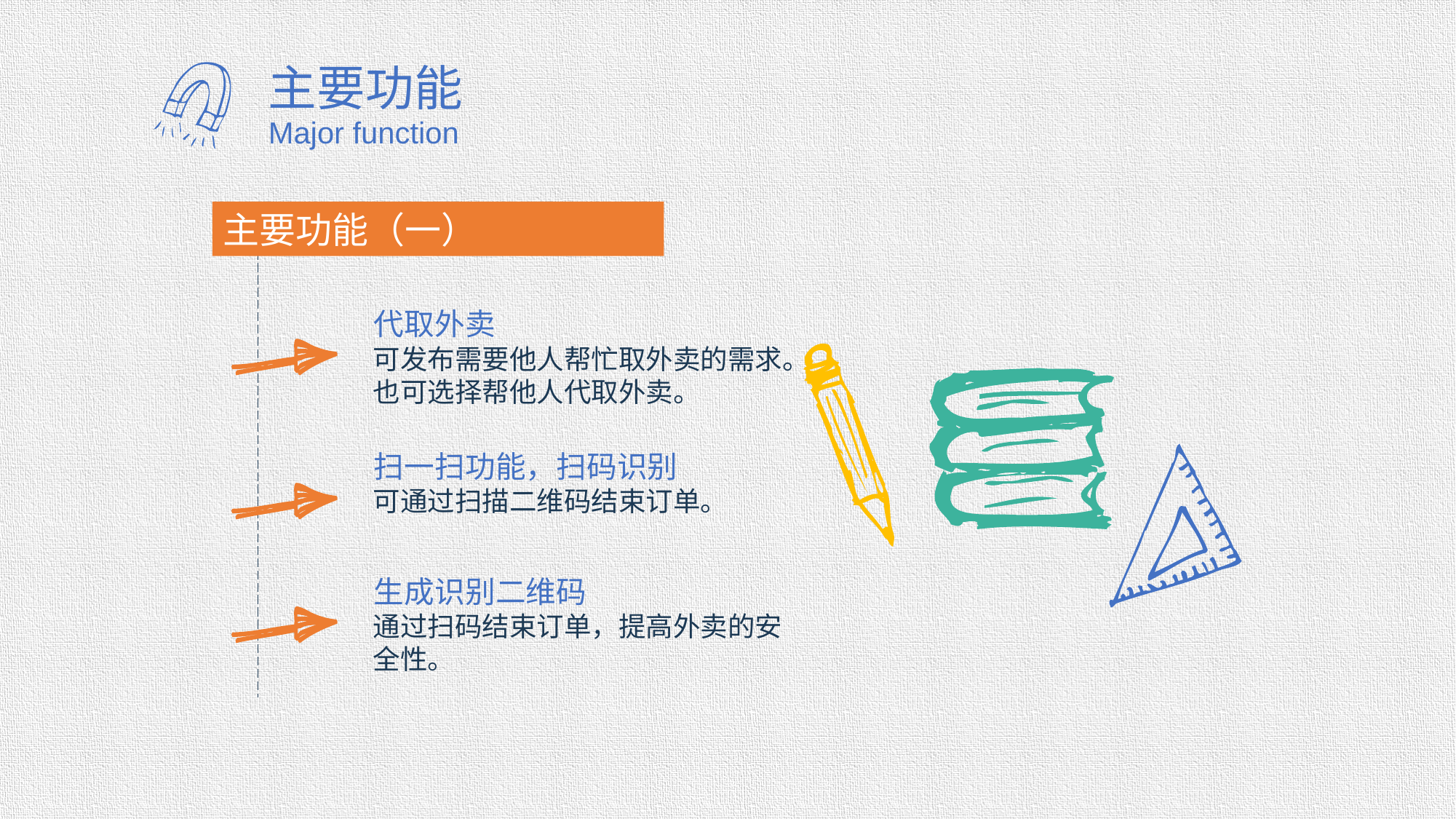

主要功能
Major function

主要功能（一）
代取外卖
可发布需要他人帮忙取外卖的需求。
也可选择帮他人代取外卖。

扫一扫功能，扫码识别
可通过扫描二维码结束订单。

生成识别二维码
通过扫码结束订单，提高外卖的安全性。